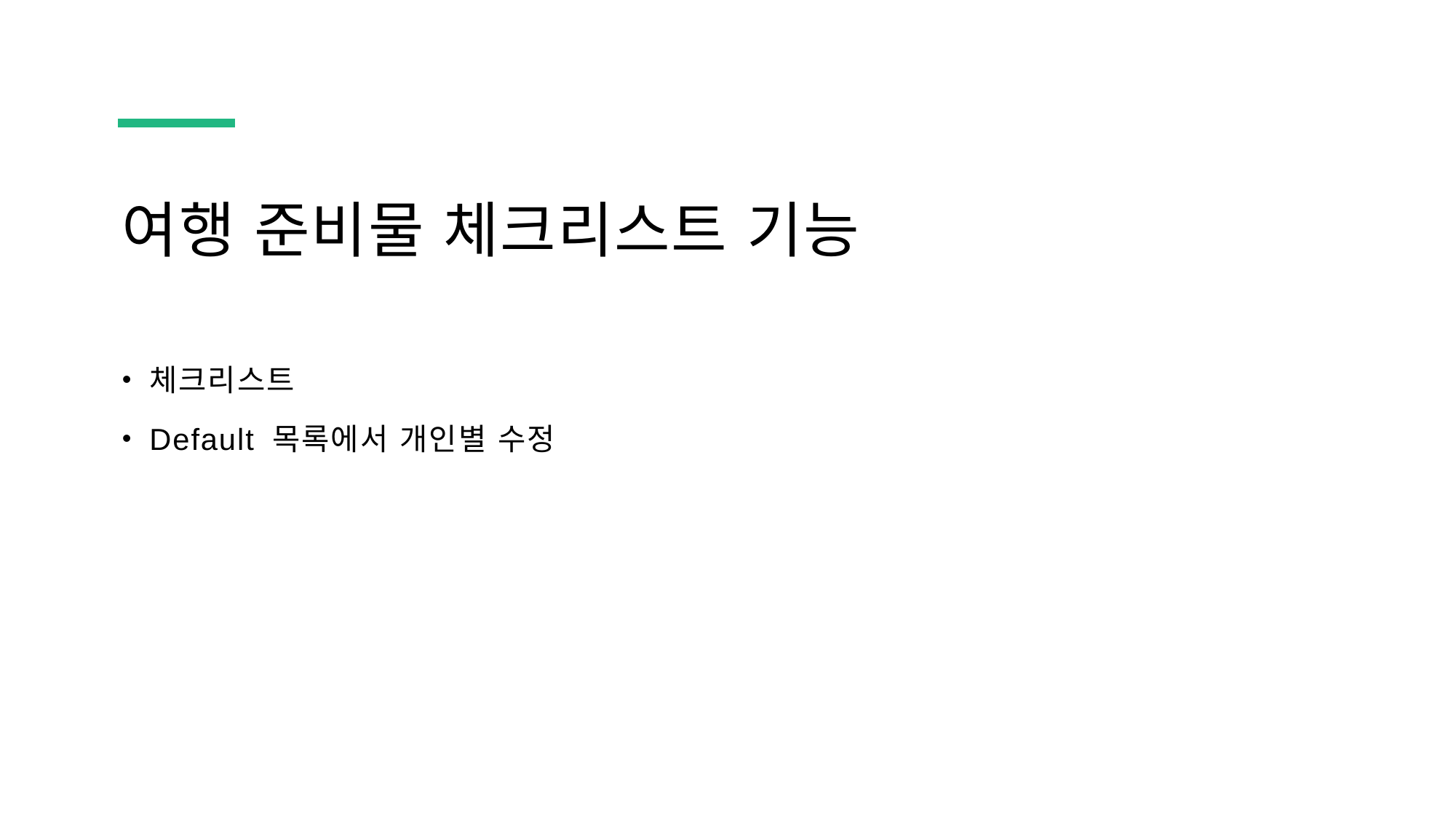

# 여행 준비물 체크리스트 기능
체크리스트
Default 목록에서 개인별 수정